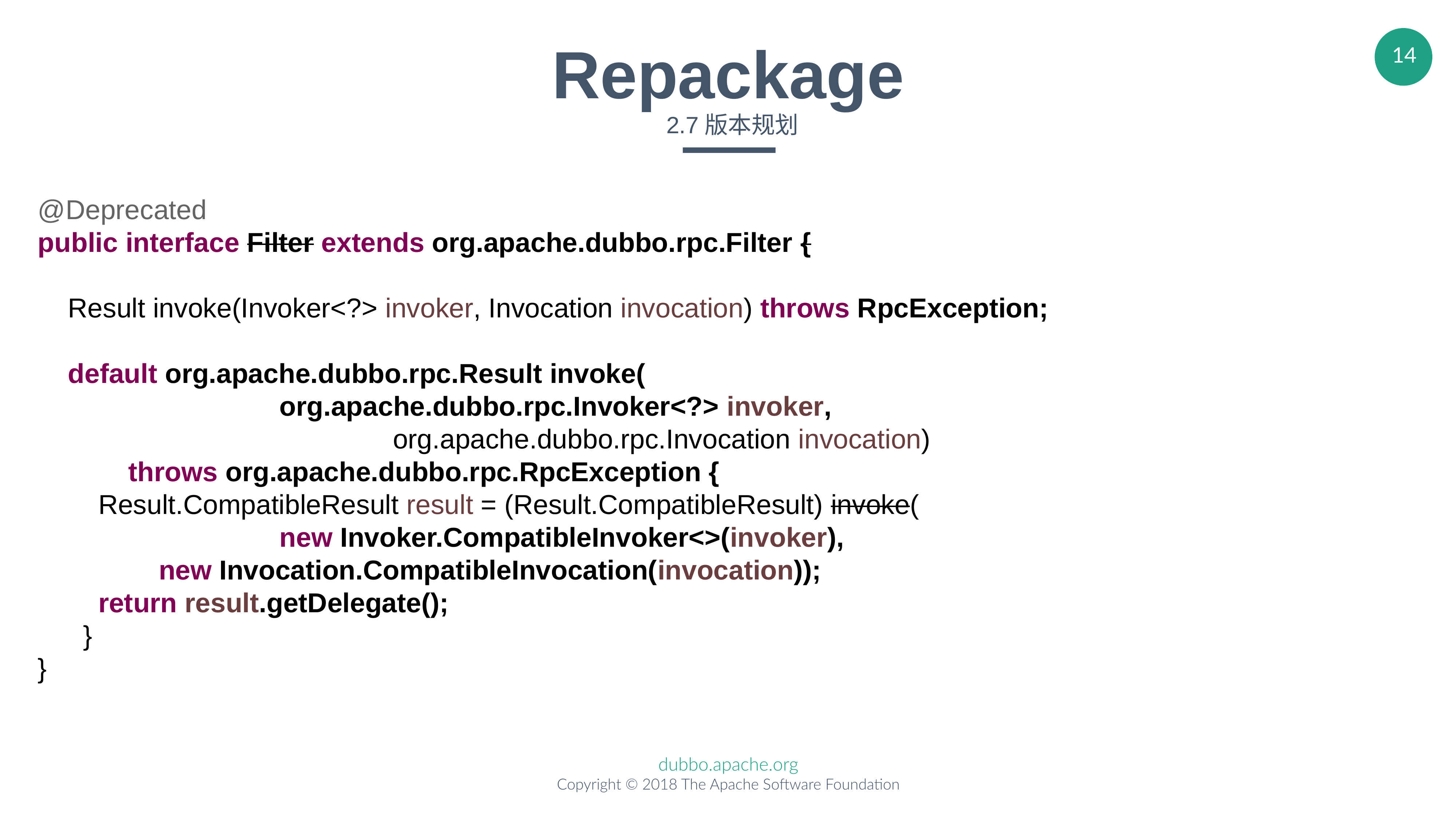

Repackage
 2.7版本规划

@Deprecated
public interface Filter extends org.apache.dubbo.rpc.Filter {

    Result invoke(Invoker<?> invoker, Invocation invocation) throws RpcException;

    default org.apache.dubbo.rpc.Result invoke(
                                org.apache.dubbo.rpc.Invoker<?> invoker,
                                               org.apache.dubbo.rpc.Invocation invocation)
            throws org.apache.dubbo.rpc.RpcException {
        Result.CompatibleResult result = (Result.CompatibleResult) invoke(
                                new Invoker.CompatibleInvoker<>(invoker),
                new Invocation.CompatibleInvocation(invocation));
        return result.getDelegate();
      }
}